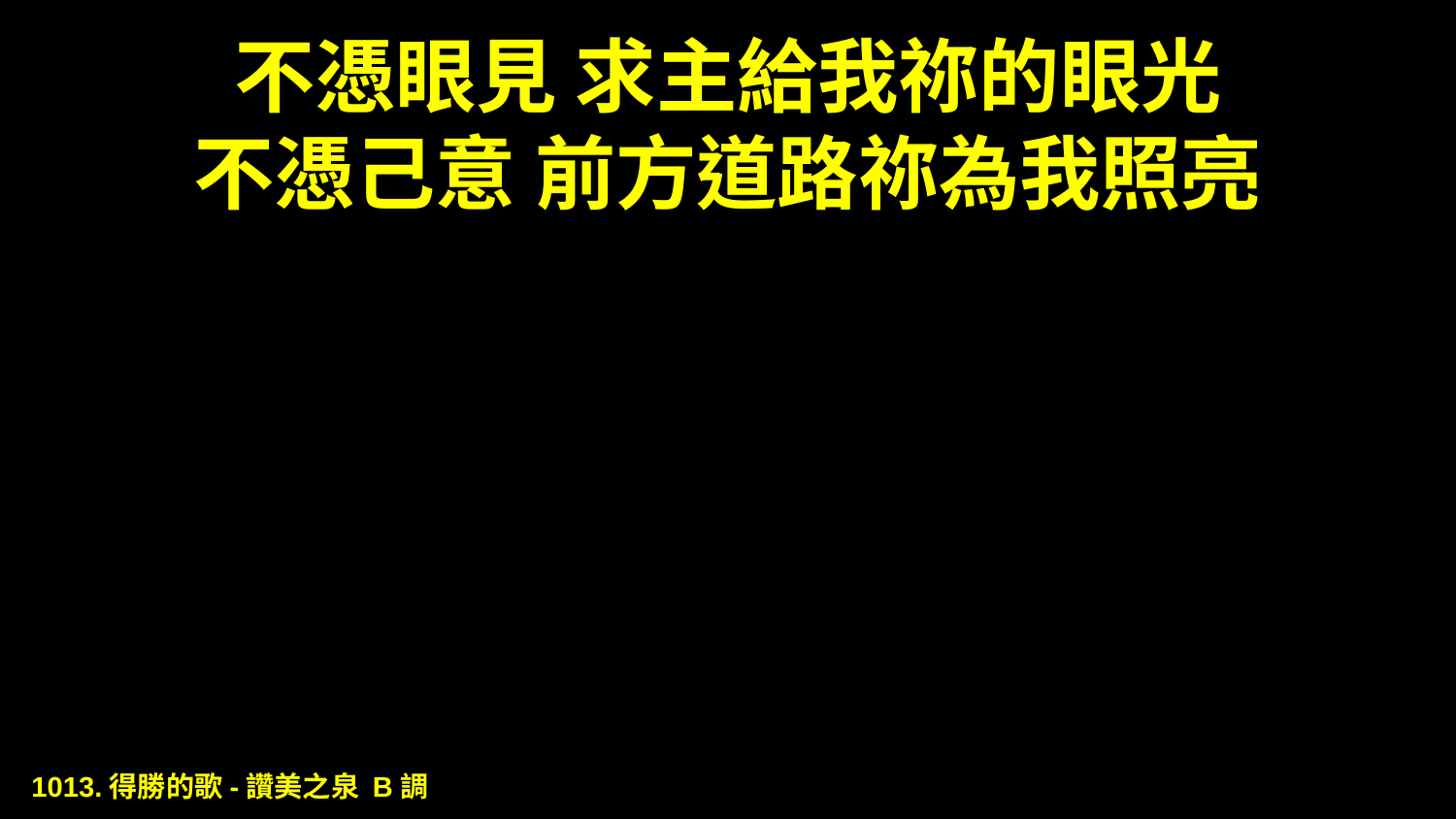

# 不憑眼見 求主給我祢的眼光 不憑己意 前方道路祢為我照亮
1013.得勝的歌-讚美之泉 B調